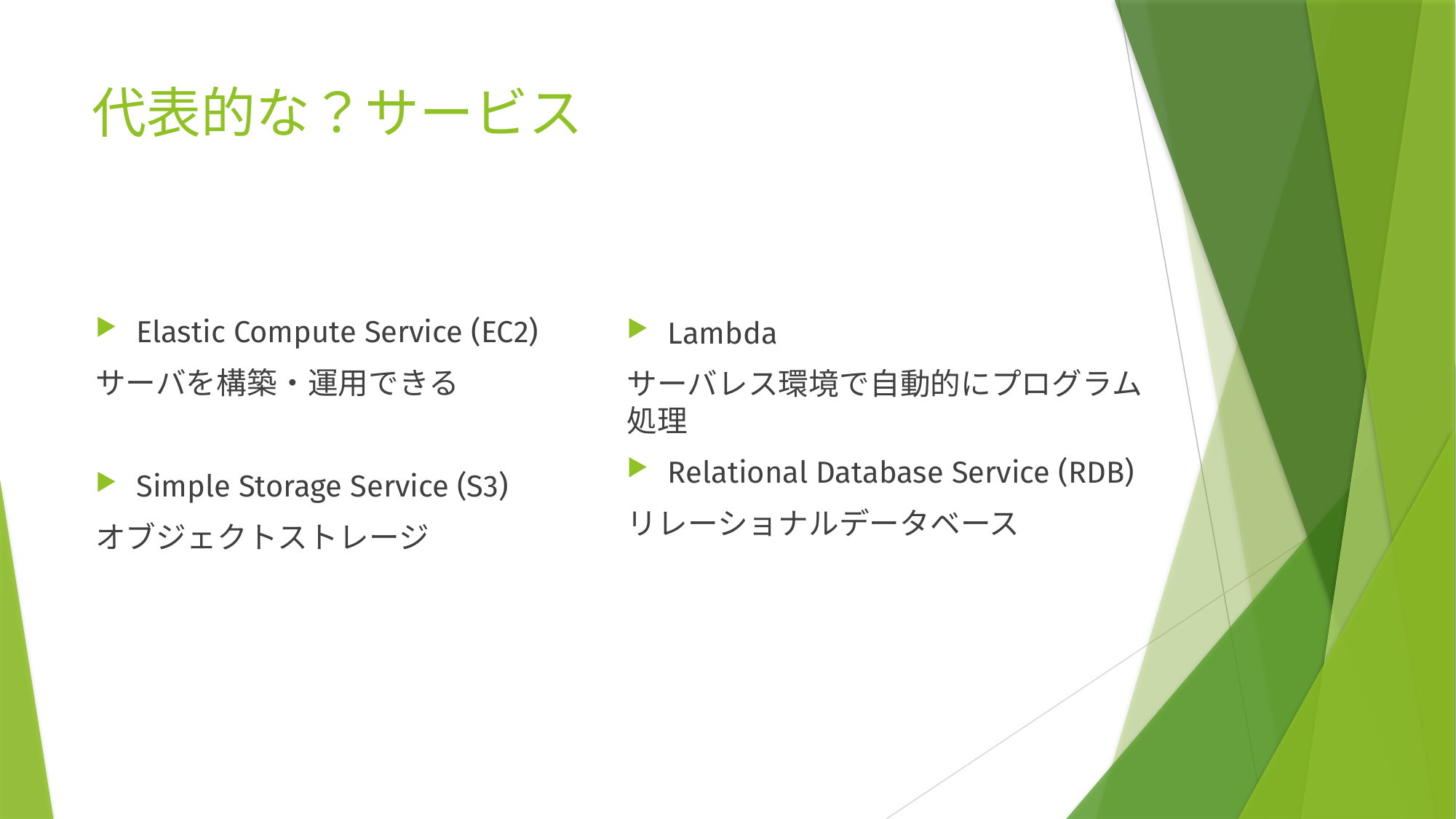

# 代表的な？サービス

Lambda
サーバレス環境で自動的にプログラム処理
Relational Database Service (RDB)
リレーショナルデータベース

Elastic Compute Service (EC2)
サーバを構築・運用できる

Simple Storage Service (S3)
オブジェクトストレージ